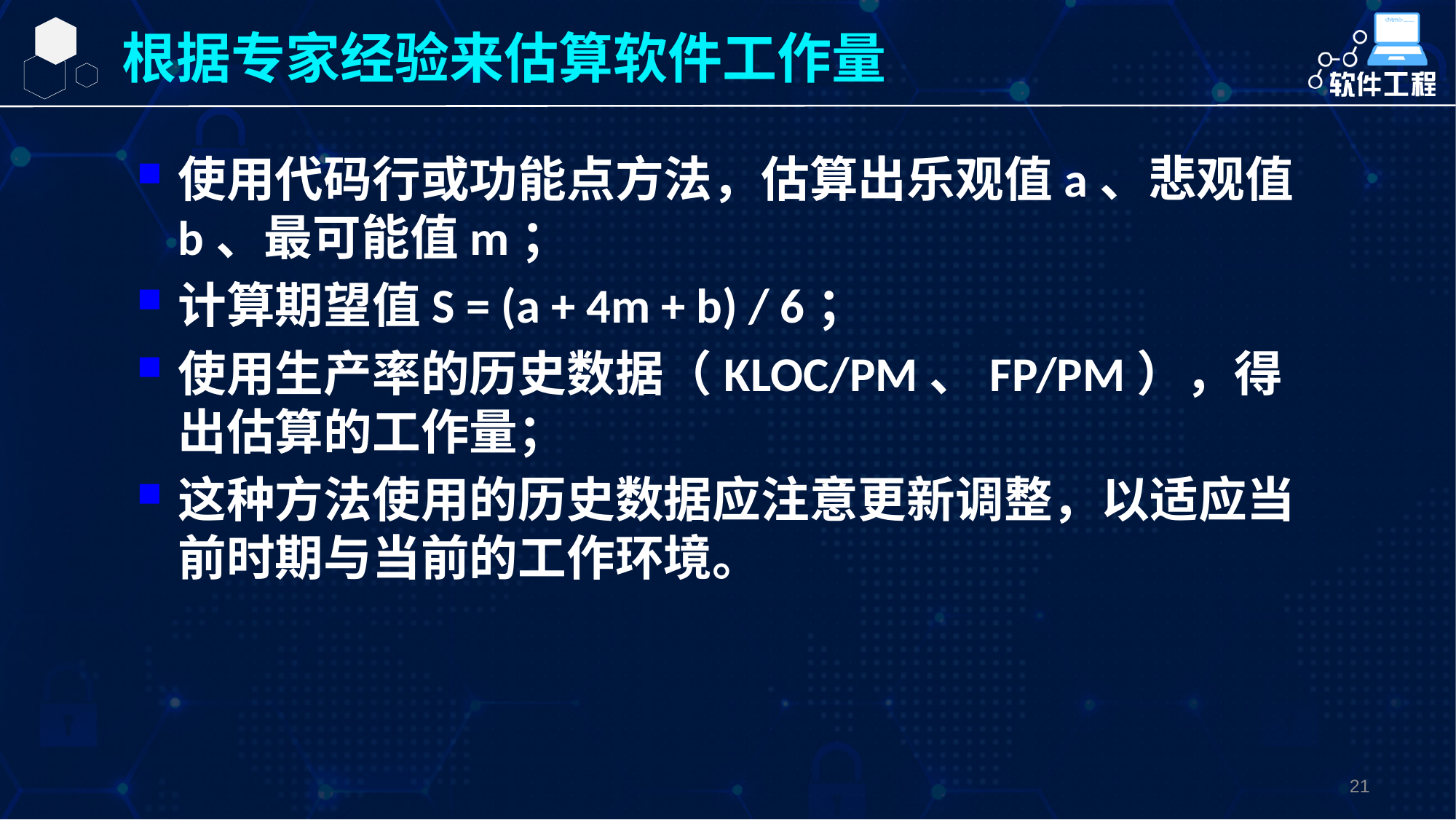

21
根据专家经验来估算软件工作量
使用代码行或功能点方法，估算出乐观值a、悲观值b、最可能值m；
计算期望值S = (a + 4m + b) / 6；
使用生产率的历史数据（KLOC/PM、FP/PM），得出估算的工作量；
这种方法使用的历史数据应注意更新调整，以适应当前时期与当前的工作环境。